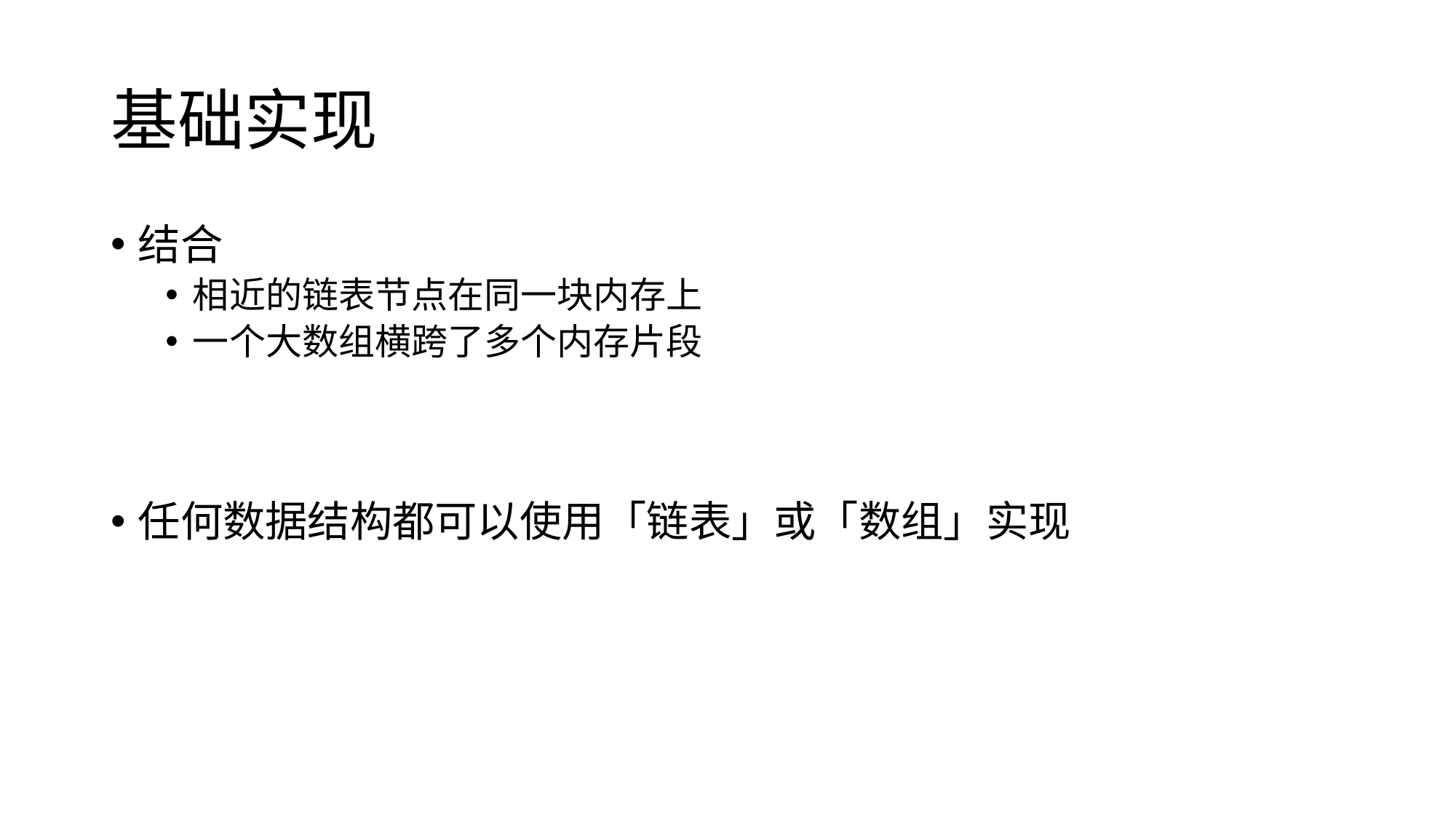

# 基础实现
结合
相近的链表节点在同一块内存上
一个大数组横跨了多个内存片段

任何数据结构都可以使用「链表」或「数组」实现